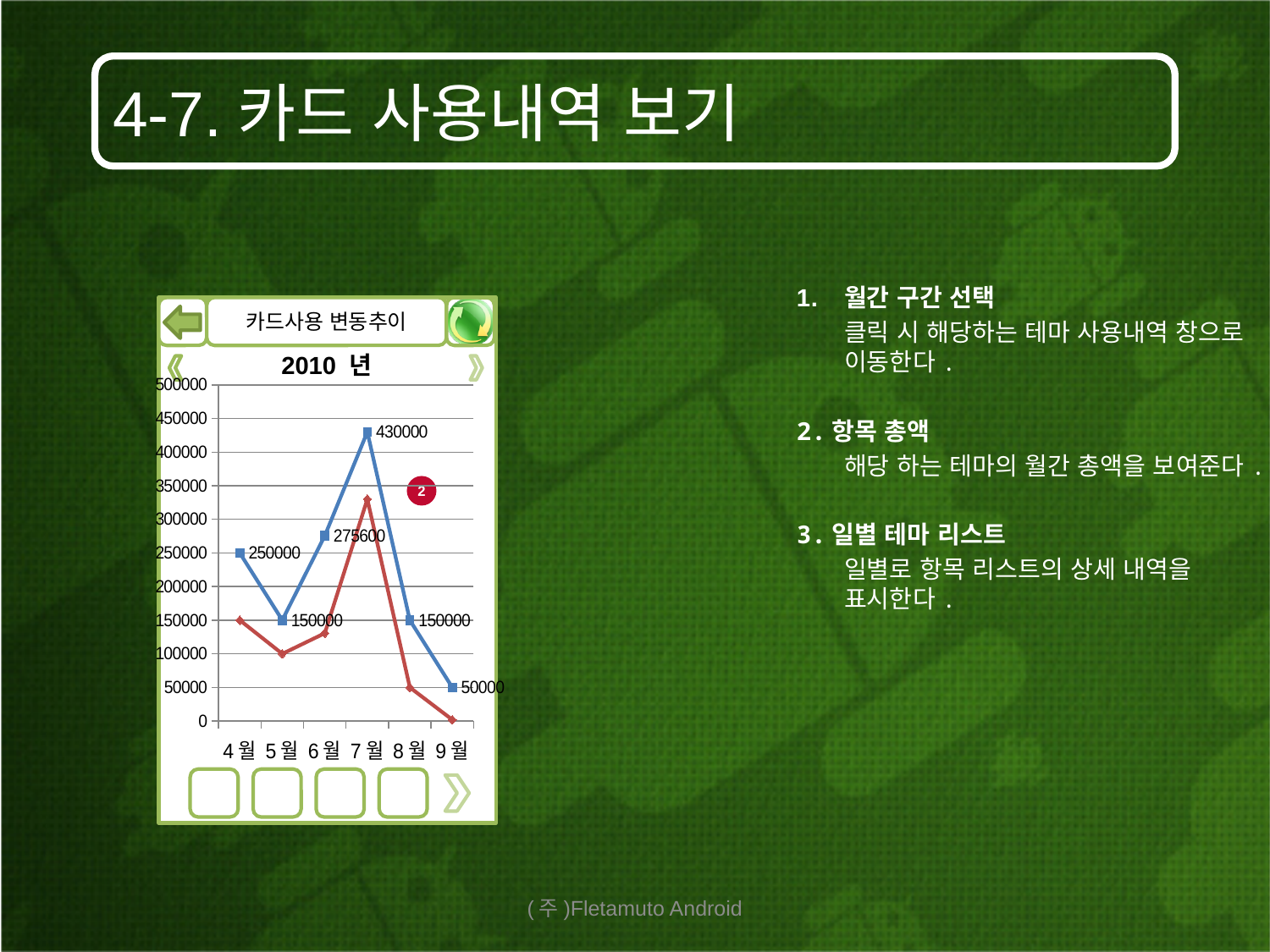

4-7.카드 사용내역 보기
월간 구간 선택
	클릭 시 해당하는 테마 사용내역 창으로 이동한다.

2.항목 총액
	해당 하는 테마의 월간 총액을 보여준다.

3.일별 테마 리스트
	일별로 항목 리스트의 상세 내역을 표시한다.

카드사용 변동추이

2010 년

### Chart

| Category | 교통 | 지하철 |
|---|---|---|
| 4월 | 250000.0 | 150000.0 |
| 5월 | 150000.0 | 100000.0 |
| 6월 | 275600.0 | 130600.0 |
| 7월 | 430000.0 | 330000.0 |
| 8월 | 150000.0 | 50000.0 |
| 9월 | 50000.0 | 2000.0 |
2

(주)Fletamuto Android